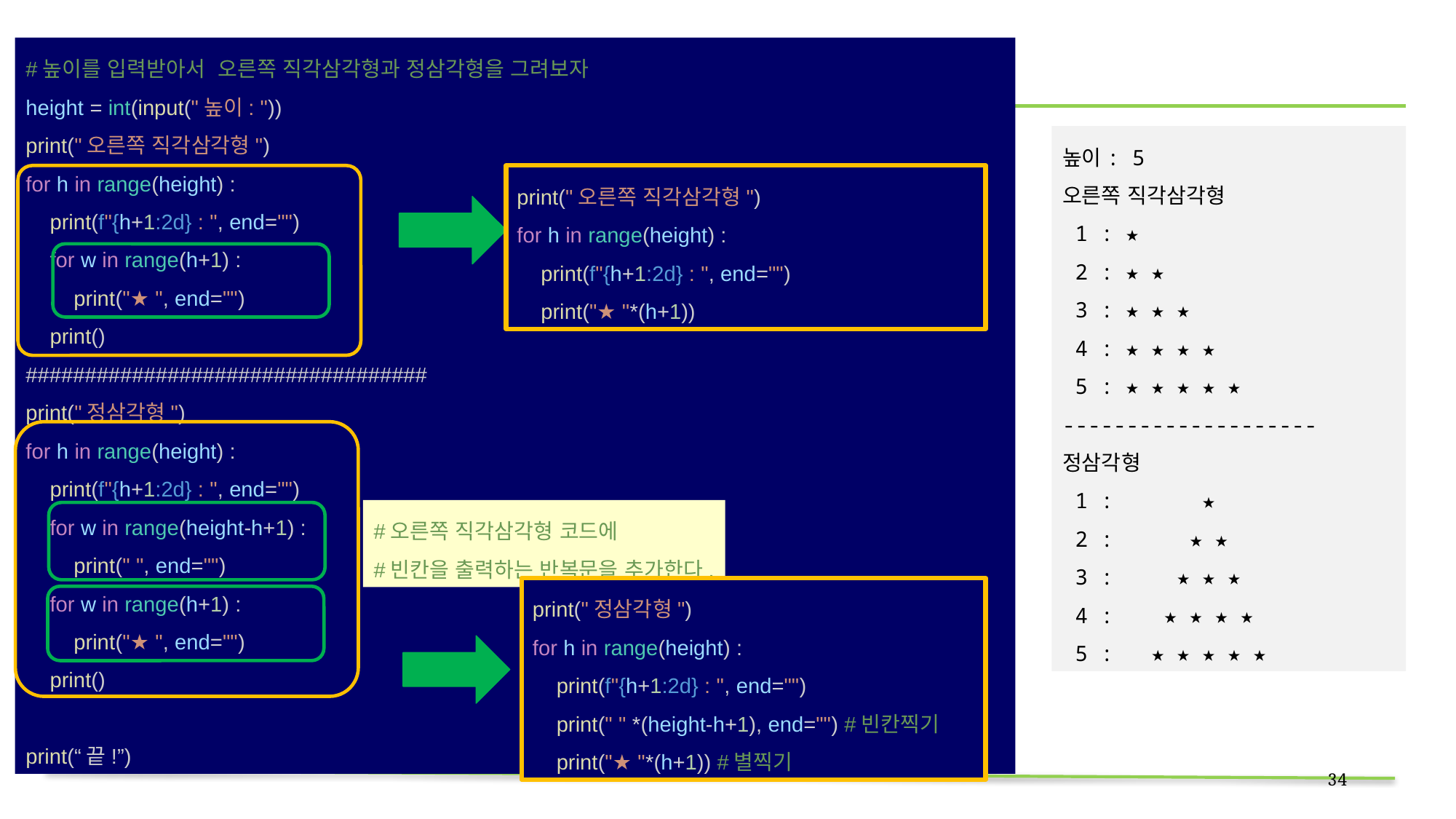

# Solution :
#높이를 입력받아서  오른쪽 직각삼각형과 정삼각형을 그려보자
height = int(input("높이: "))
print("오른쪽 직각삼각형")
for h in range(height) :
    print(f"{h+1:2d} : ", end="")
    for w in range(h+1) :
        print("★ ", end="")
    print()
##################################
print("정삼각형")
for h in range(height) :
    print(f"{h+1:2d} : ", end="")
    for w in range(height-h+1) :
        print(" ", end="")
    for w in range(h+1) :
        print("★ ", end="")
    print()

print(“끝!”)
높이: 5
오른쪽 직각삼각형
 1 : ★
 2 : ★ ★
 3 : ★ ★ ★
 4 : ★ ★ ★ ★
 5 : ★ ★ ★ ★ ★
--------------------
정삼각형
 1 :       ★
 2 :      ★ ★
 3 :     ★ ★ ★
 4 :    ★ ★ ★ ★
 5 :   ★ ★ ★ ★ ★

print("오른쪽 직각삼각형")
for h in range(height) :
    print(f"{h+1:2d} : ", end="")
    print("★ "*(h+1))

#오른쪽 직각삼각형 코드에
#빈칸을 출력하는 반복문을 추가한다.
print("정삼각형")
for h in range(height) :
    print(f"{h+1:2d} : ", end="")
    print(" " *(height-h+1), end="") #빈칸찍기
    print("★ "*(h+1)) #별찍기

34